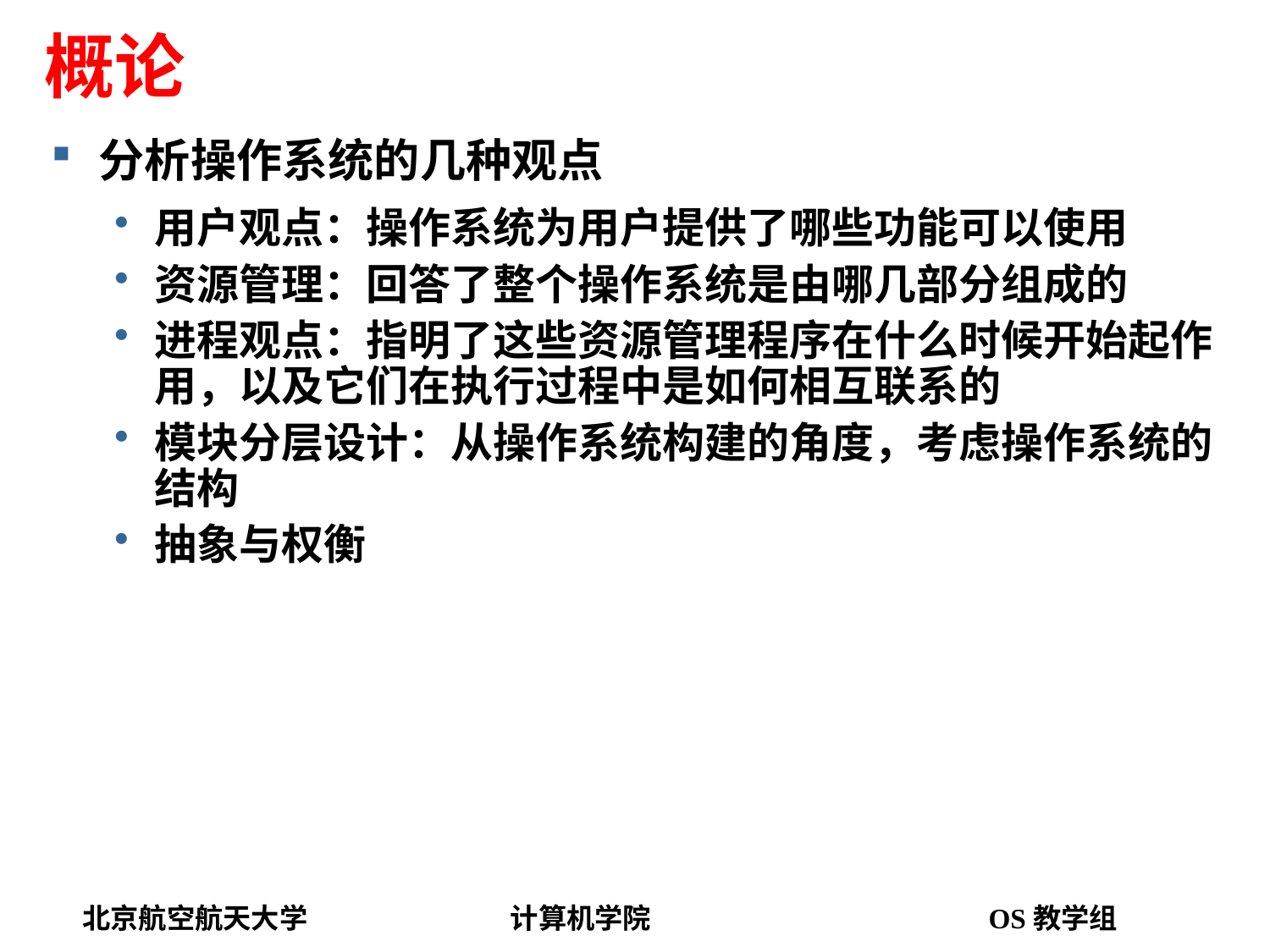

# 概论
分析操作系统的几种观点
用户观点：操作系统为用户提供了哪些功能可以使用
资源管理：回答了整个操作系统是由哪几部分组成的
进程观点：指明了这些资源管理程序在什么时候开始起作用，以及它们在执行过程中是如何相互联系的
模块分层设计：从操作系统构建的角度，考虑操作系统的结构
抽象与权衡